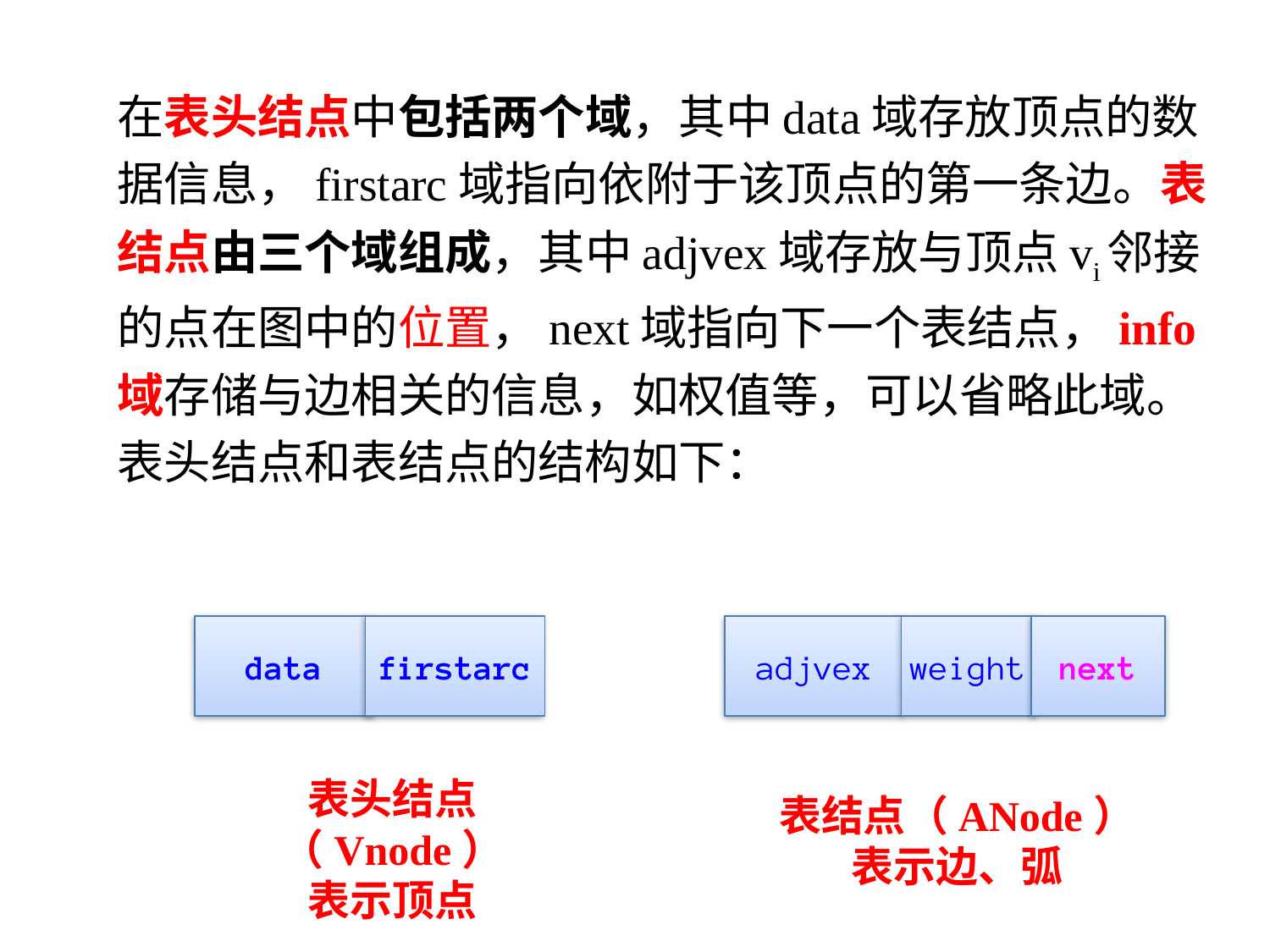

在表头结点中包括两个域，其中data域存放顶点的数据信息，firstarc域指向依附于该顶点的第一条边。表结点由三个域组成，其中adjvex域存放与顶点vi邻接的点在图中的位置，next域指向下一个表结点，info域存储与边相关的信息，如权值等，可以省略此域。表头结点和表结点的结构如下：
data
firstarc
adjvex
weight
next
表头结点（Vnode）
表示顶点
表结点（ANode）
表示边、弧